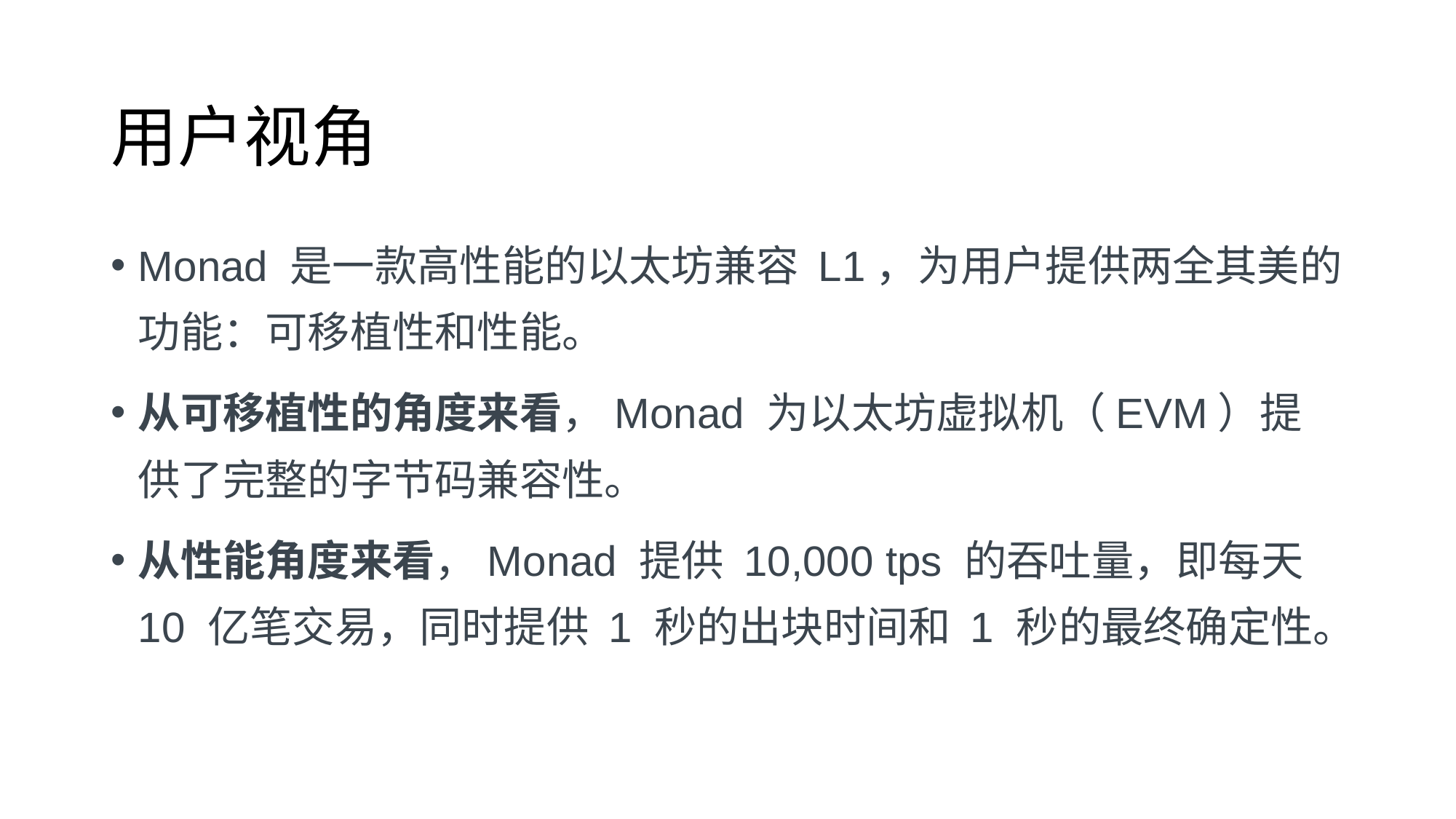

# 用户视角
Monad 是一款高性能的以太坊兼容 L1，为用户提供两全其美的功能：可移植性和性能。
从可移植性的角度来看，Monad 为以太坊虚拟机（EVM）提供了完整的字节码兼容性。
从性能角度来看，Monad 提供 10,000 tps 的吞吐量，即每天 10 亿笔交易，同时提供 1 秒的出块时间和 1 秒的最终确定性。